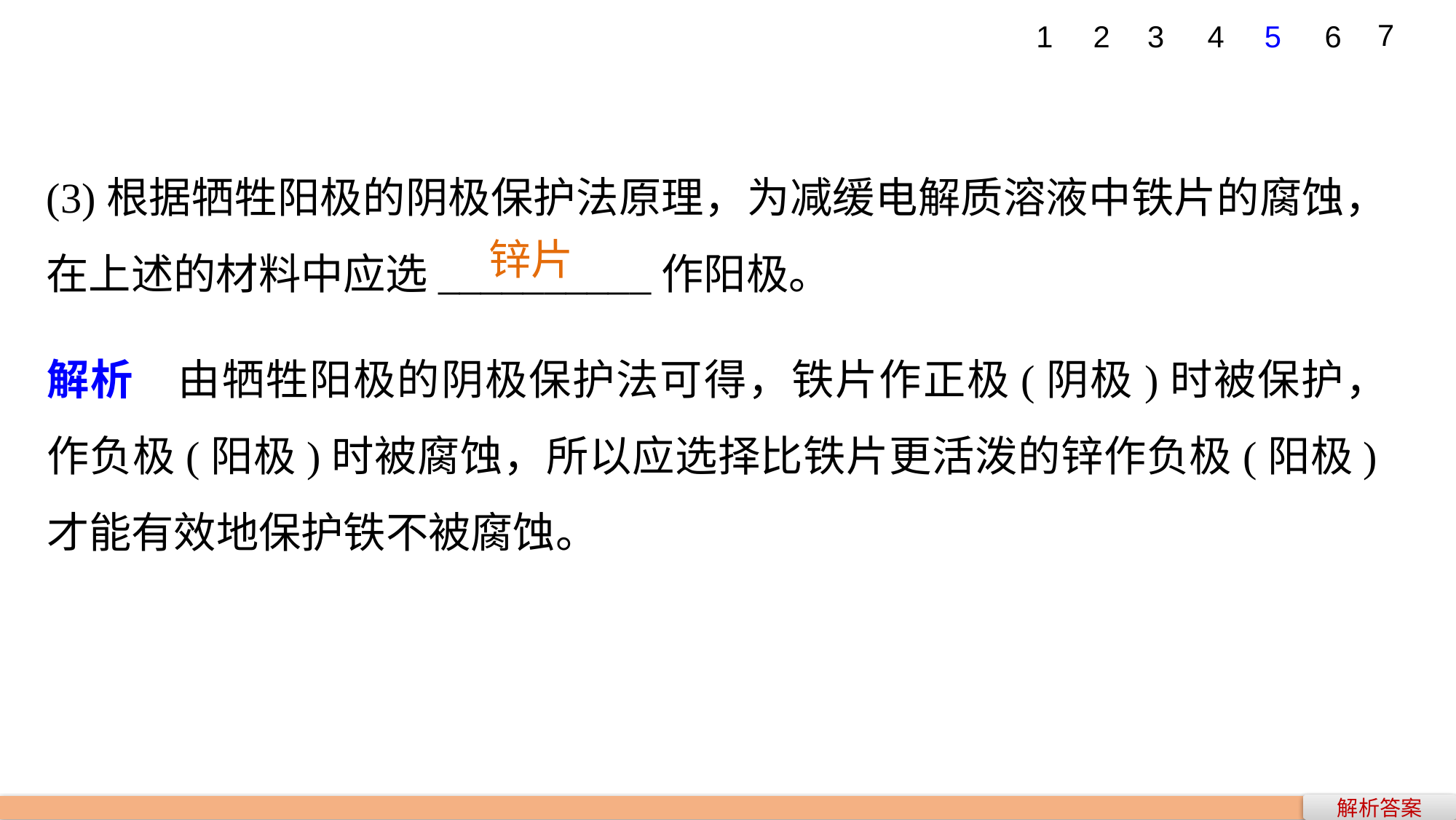

7
1
2
3
4
5
6
(3)根据牺牲阳极的阴极保护法原理，为减缓电解质溶液中铁片的腐蚀，在上述的材料中应选__________作阳极。
锌片
解析　由牺牲阳极的阴极保护法可得，铁片作正极(阴极)时被保护，作负极(阳极)时被腐蚀，所以应选择比铁片更活泼的锌作负极(阳极)才能有效地保护铁不被腐蚀。
解析答案